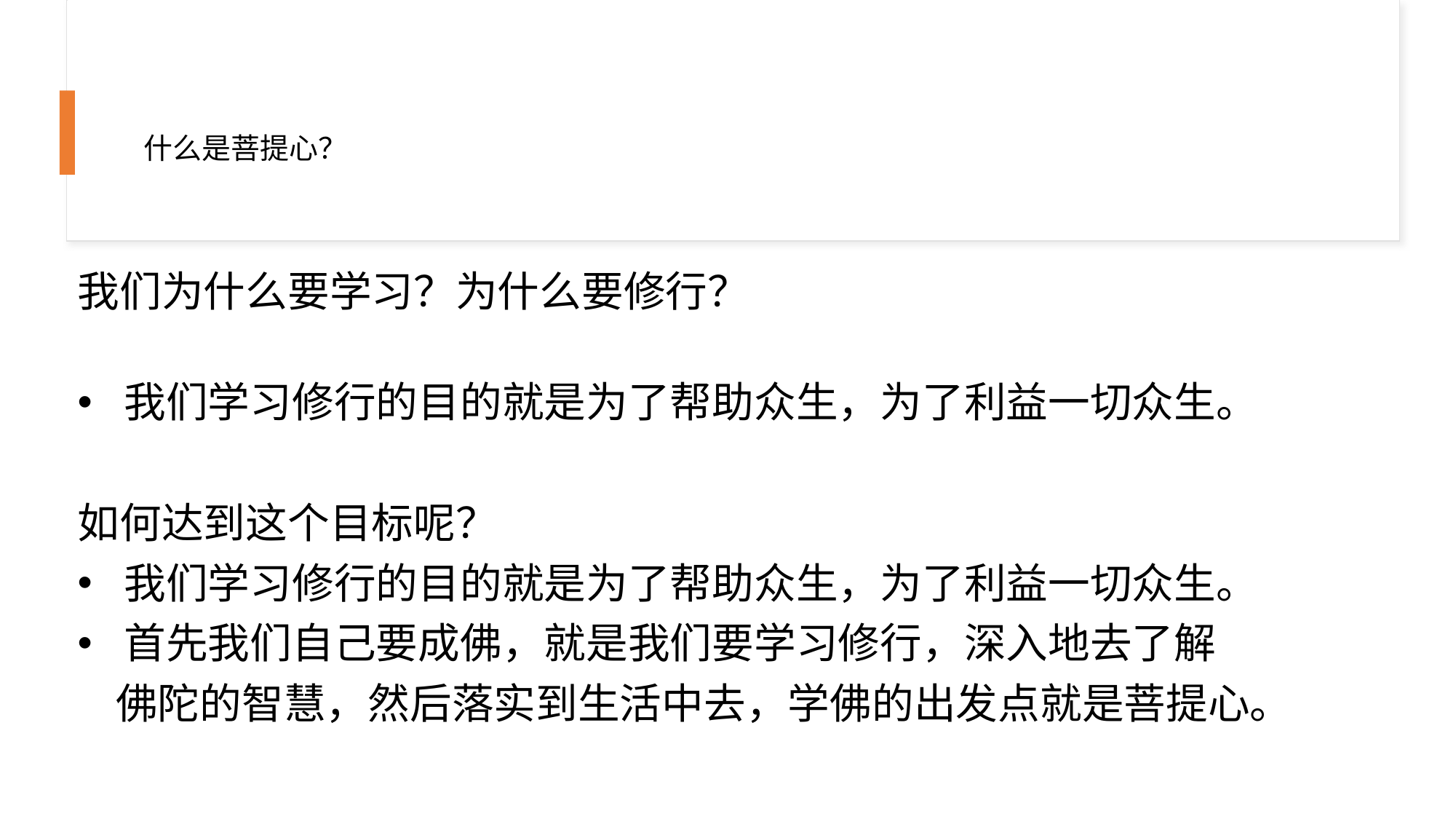

# 什么是菩提心？

我们为什么要学习？为什么要修行？
 我们学习修行的目的就是为了帮助众生，为了利益一切众生。

如何达到这个目标呢？
 我们学习修行的目的就是为了帮助众生，为了利益一切众生。
 首先我们自己要成佛，就是我们要学习修行，深入地去了解
   佛陀的智慧，然后落实到生活中去，学佛的出发点就是菩提心。